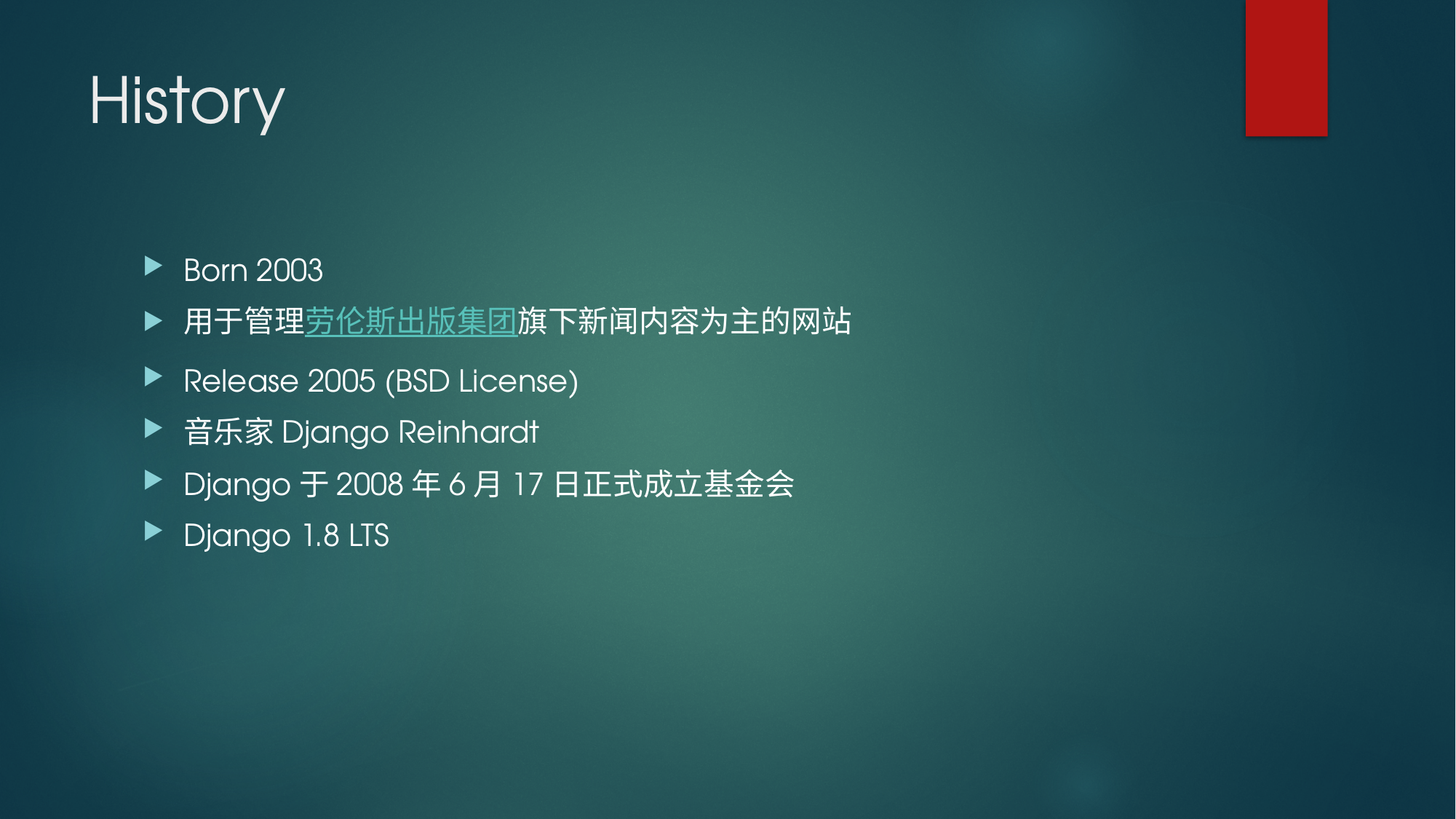

# History
Born 2003
用于管理劳伦斯出版集团旗下新闻内容为主的网站
Release 2005 (BSD License)
音乐家Django Reinhardt
Django于2008年6月17日正式成立基金会
Django 1.8 LTS